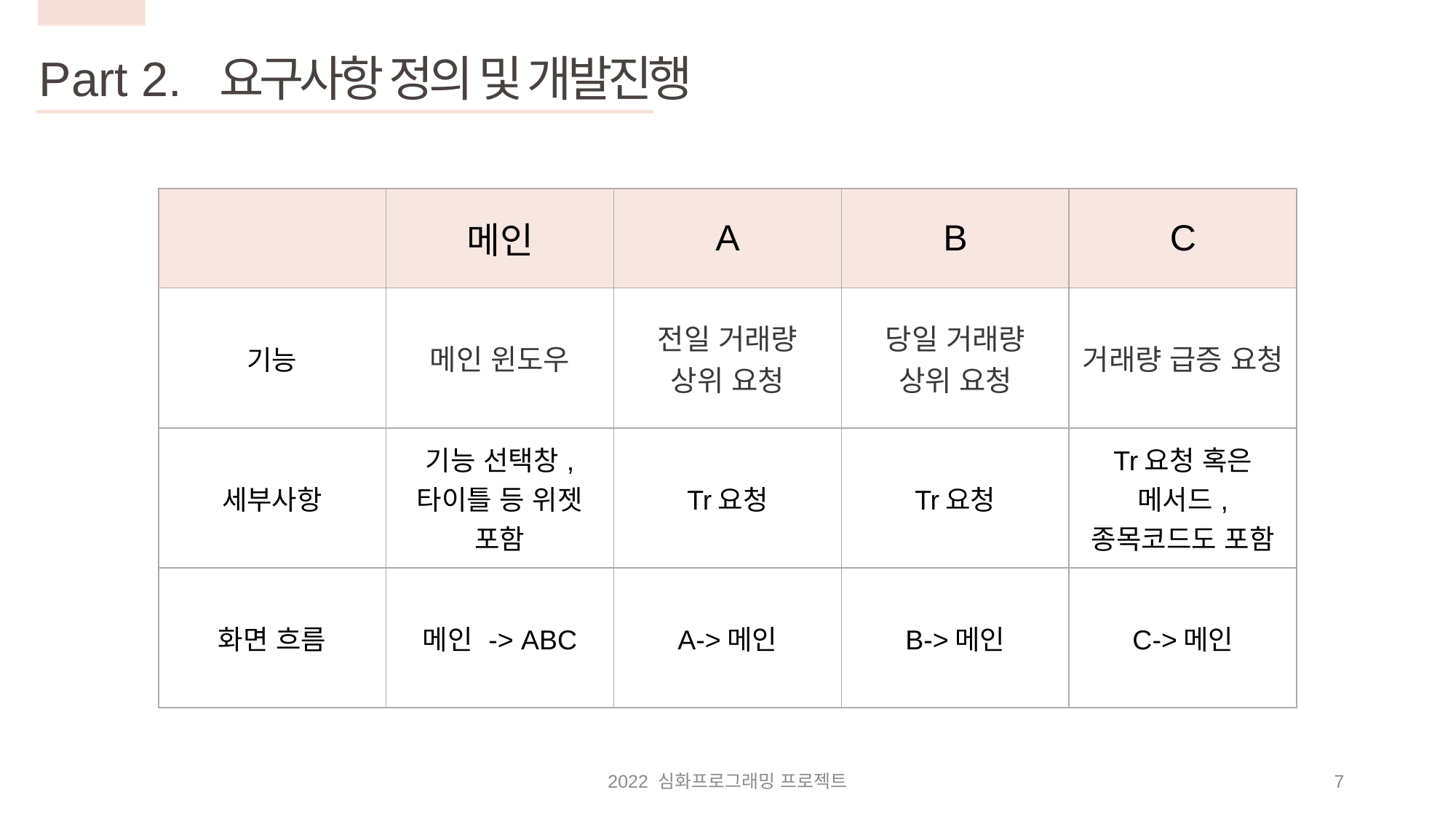

Part 2.
요구사항 정의 및 개발진행
|  | 메인 | A | B | C |
| --- | --- | --- | --- | --- |
| 기능 | 메인 윈도우 | 전일 거래량 상위 요청 | 당일 거래량 상위 요청 | 거래량 급증 요청 |
| 세부사항 | 기능 선택창, 타이틀 등 위젯 포함 | Tr요청 | Tr요청 | Tr요청 혹은 메서드, 종목코드도 포함 |
| 화면 흐름 | 메인 -> ABC | A->메인 | B->메인 | C->메인 |
2022 심화프로그래밍 프로젝트
7